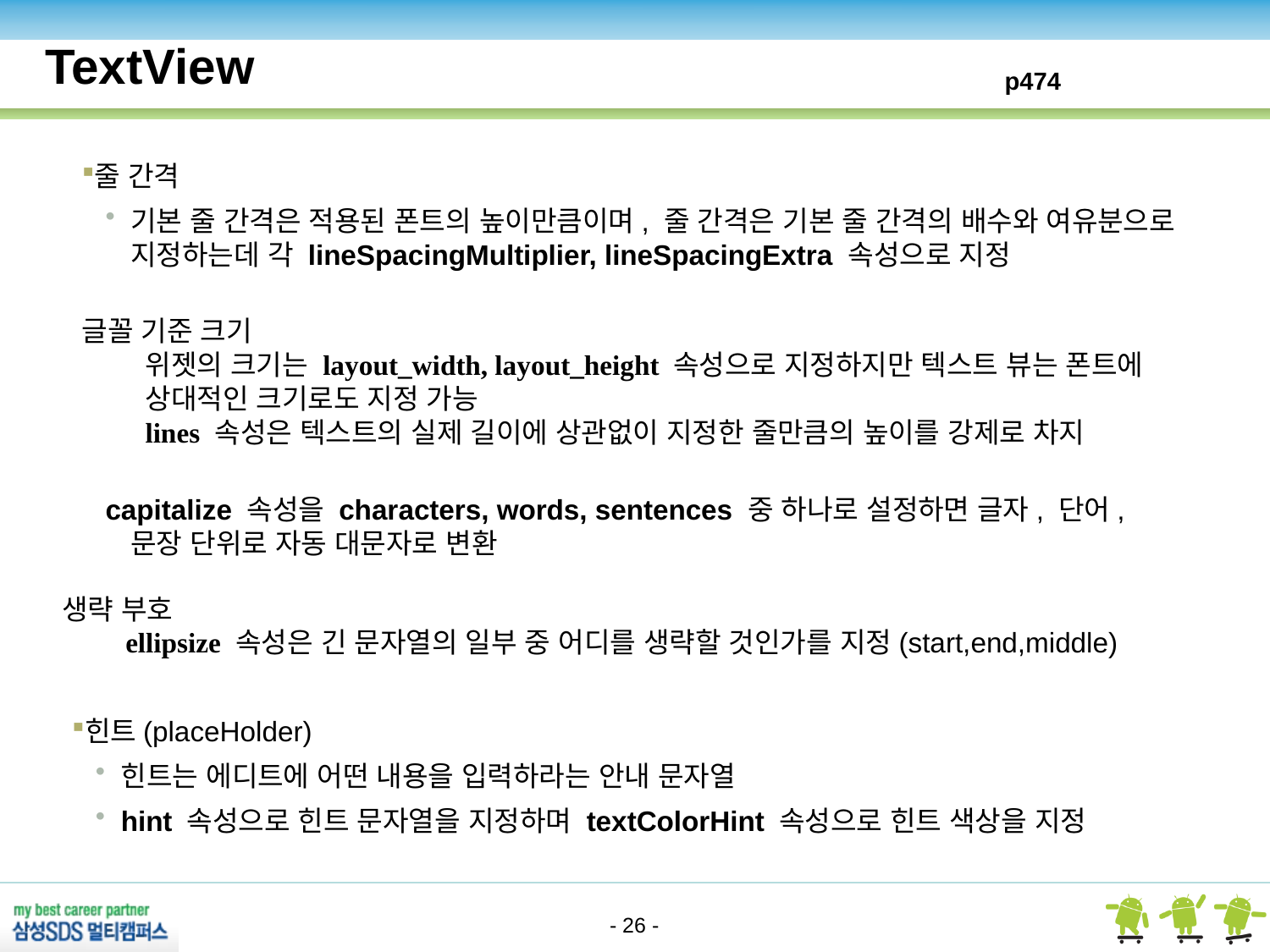

TextView
p474
줄 간격
기본 줄 간격은 적용된 폰트의 높이만큼이며, 줄 간격은 기본 줄 간격의 배수와 여유분으로 지정하는데 각 lineSpacingMultiplier, lineSpacingExtra 속성으로 지정
글꼴 기준 크기
위젯의 크기는 layout_width, layout_height 속성으로 지정하지만 텍스트 뷰는 폰트에 상대적인 크기로도 지정 가능
lines 속성은 텍스트의 실제 길이에 상관없이 지정한 줄만큼의 높이를 강제로 차지
capitalize 속성을 characters, words, sentences 중 하나로 설정하면 글자, 단어, 문장 단위로 자동 대문자로 변환
생략 부호
ellipsize 속성은 긴 문자열의 일부 중 어디를 생략할 것인가를 지정(start,end,middle)

힌트(placeHolder)
힌트는 에디트에 어떤 내용을 입력하라는 안내 문자열
hint 속성으로 힌트 문자열을 지정하며 textColorHint 속성으로 힌트 색상을 지정
- 26 -